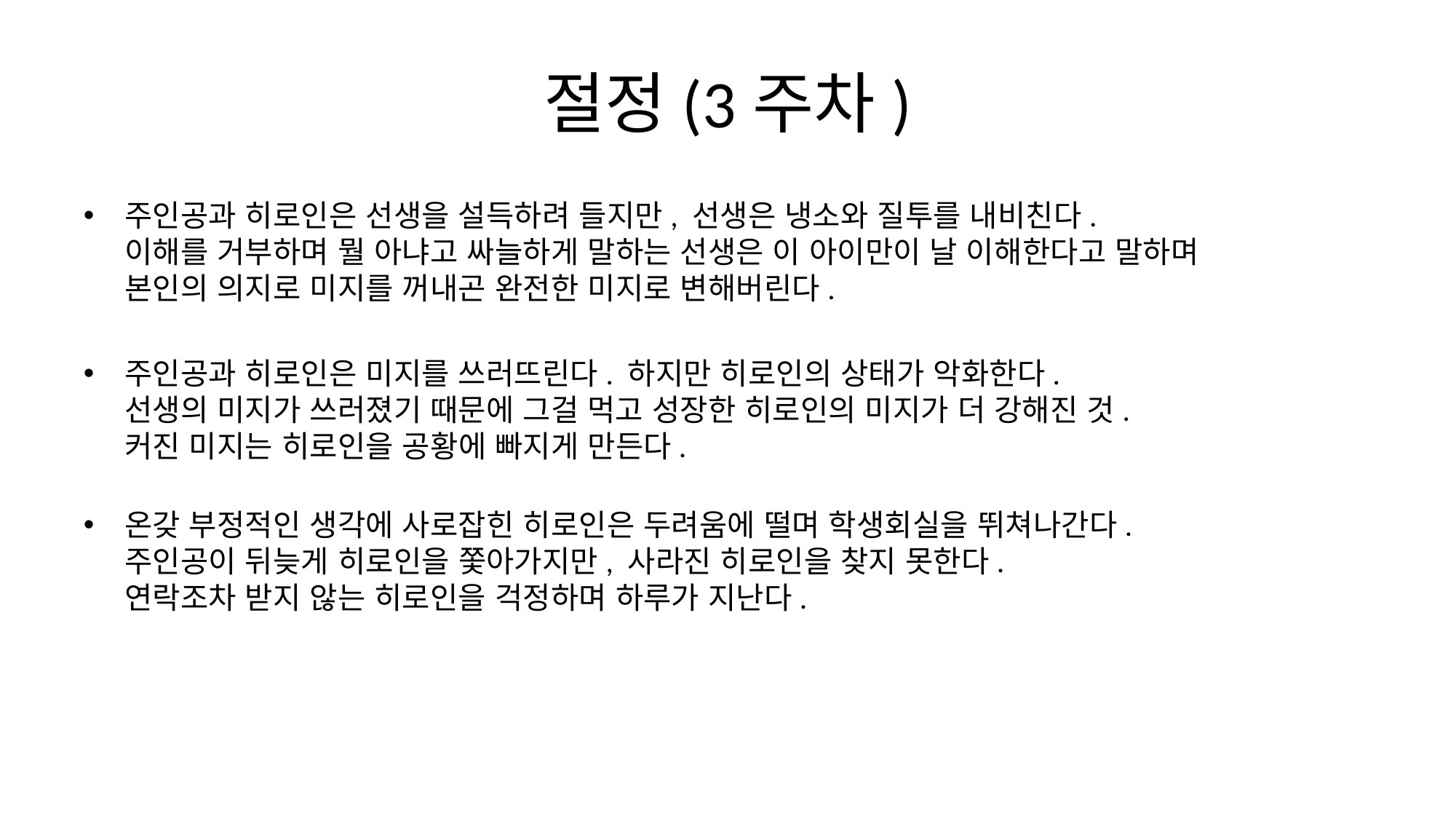

# 절정(3주차)
주인공과 히로인은 선생을 설득하려 들지만, 선생은 냉소와 질투를 내비친다.
이해를 거부하며 뭘 아냐고 싸늘하게 말하는 선생은 이 아이만이 날 이해한다고 말하며
본인의 의지로 미지를 꺼내곤 완전한 미지로 변해버린다.

주인공과 히로인은 미지를 쓰러뜨린다. 하지만 히로인의 상태가 악화한다.
선생의 미지가 쓰러졌기 때문에 그걸 먹고 성장한 히로인의 미지가 더 강해진 것.
커진 미지는 히로인을 공황에 빠지게 만든다.
온갖 부정적인 생각에 사로잡힌 히로인은 두려움에 떨며 학생회실을 뛰쳐나간다.
주인공이 뒤늦게 히로인을 쫓아가지만, 사라진 히로인을 찾지 못한다.
연락조차 받지 않는 히로인을 걱정하며 하루가 지난다.